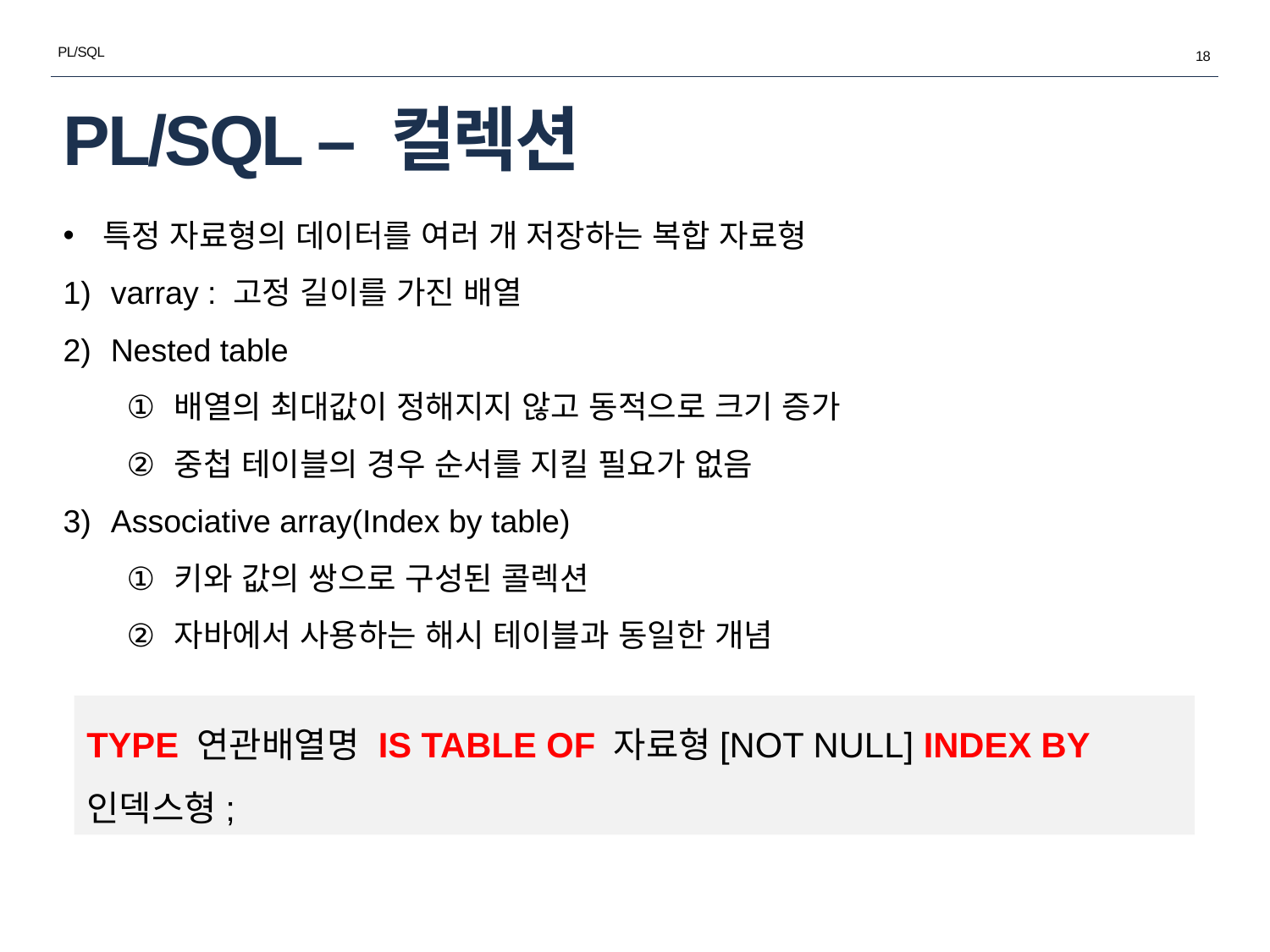

PL/SQL
18
# PL/SQL – 컬렉션
특정 자료형의 데이터를 여러 개 저장하는 복합 자료형
varray : 고정 길이를 가진 배열
Nested table
배열의 최대값이 정해지지 않고 동적으로 크기 증가
중첩 테이블의 경우 순서를 지킬 필요가 없음
Associative array(Index by table)
키와 값의 쌍으로 구성된 콜렉션
자바에서 사용하는 해시 테이블과 동일한 개념
TYPE 연관배열명 IS TABLE OF 자료형[NOT NULL] INDEX BY 인덱스형;